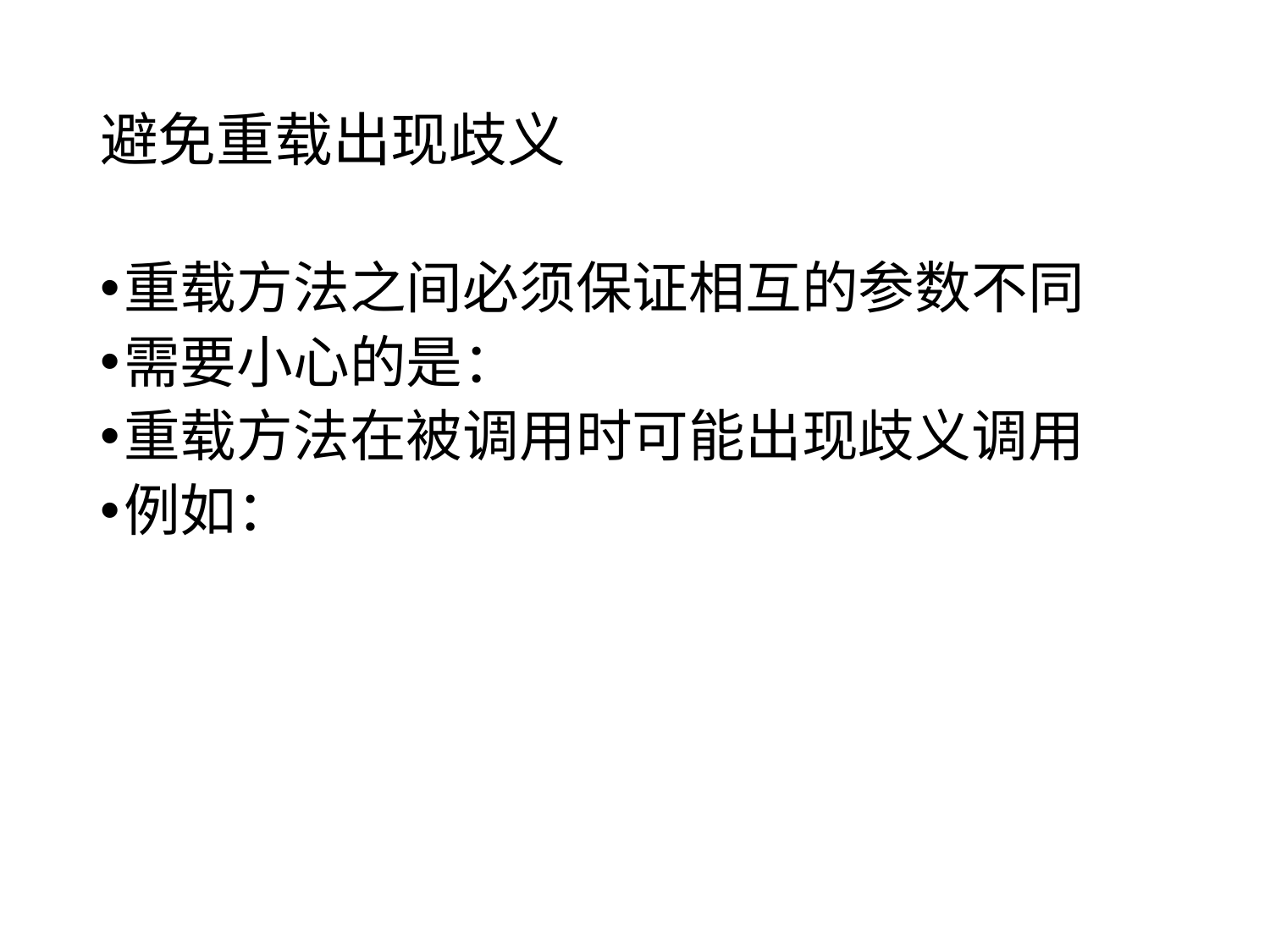

# 避免重载出现歧义
重载方法之间必须保证相互的参数不同
需要小心的是：
重载方法在被调用时可能出现歧义调用
例如：